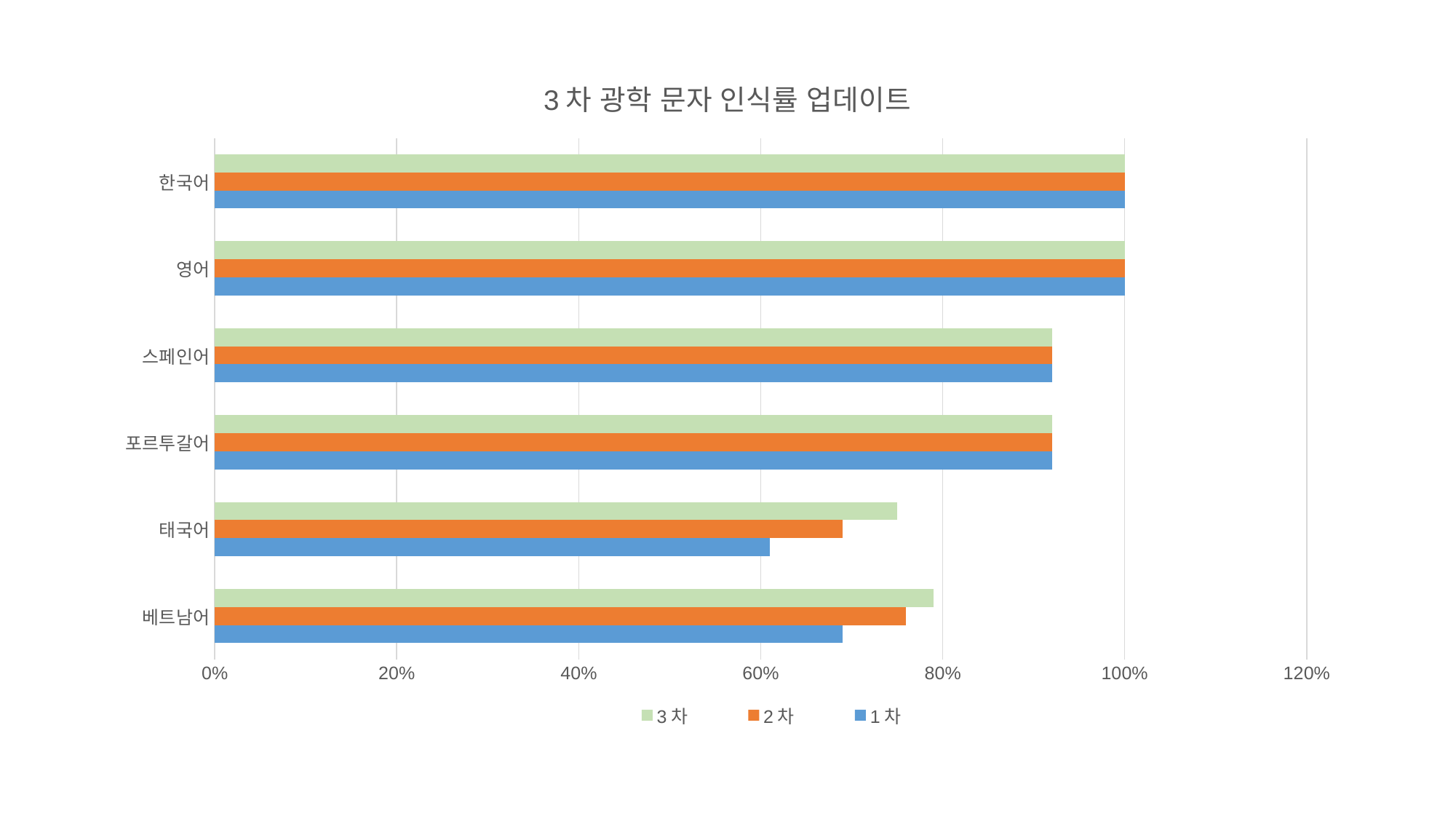

### Chart: 3차 광학 문자 인식률 업데이트

| Category | 1차 | 2차 | 3차 |
|---|---|---|---|
| 베트남어 | 0.69 | 0.76 | 0.79 |
| 태국어 | 0.61 | 0.69 | 0.75 |
| 포르투갈어 | 0.92 | 0.92 | 0.92 |
| 스페인어 | 0.92 | 0.92 | 0.92 |
| 영어 | 1.0 | 1.0 | 1.0 |
| 한국어 | 1.0 | 1.0 | 1.0 |